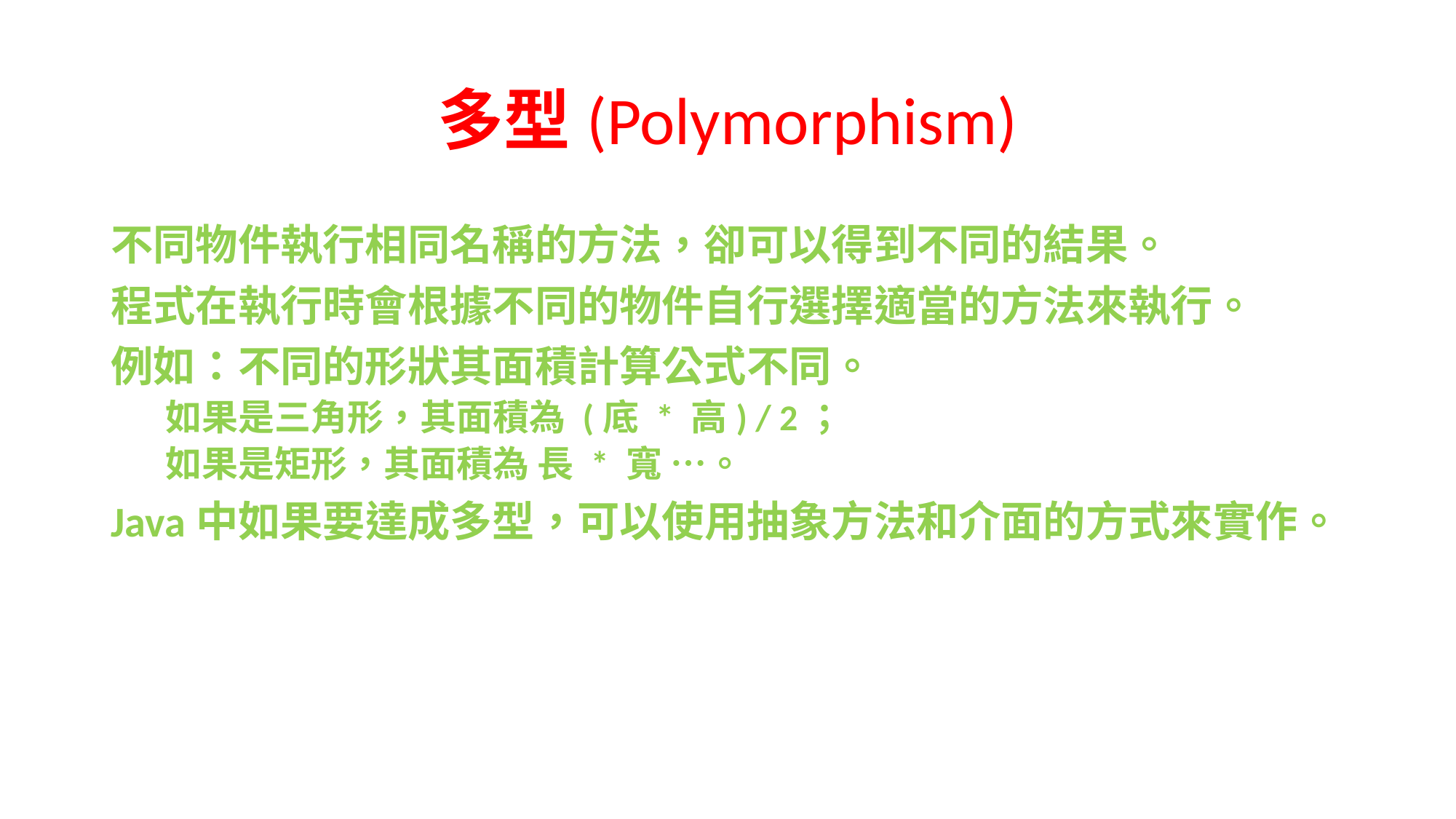

# 多型(Polymorphism)
不同物件執行相同名稱的方法，卻可以得到不同的結果。
程式在執行時會根據不同的物件自行選擇適當的方法來執行。
例如：不同的形狀其面積計算公式不同。
如果是三角形，其面積為 (底 * 高) / 2；
如果是矩形，其面積為 長 * 寬 …。
Java中如果要達成多型，可以使用抽象方法和介面的方式來實作。